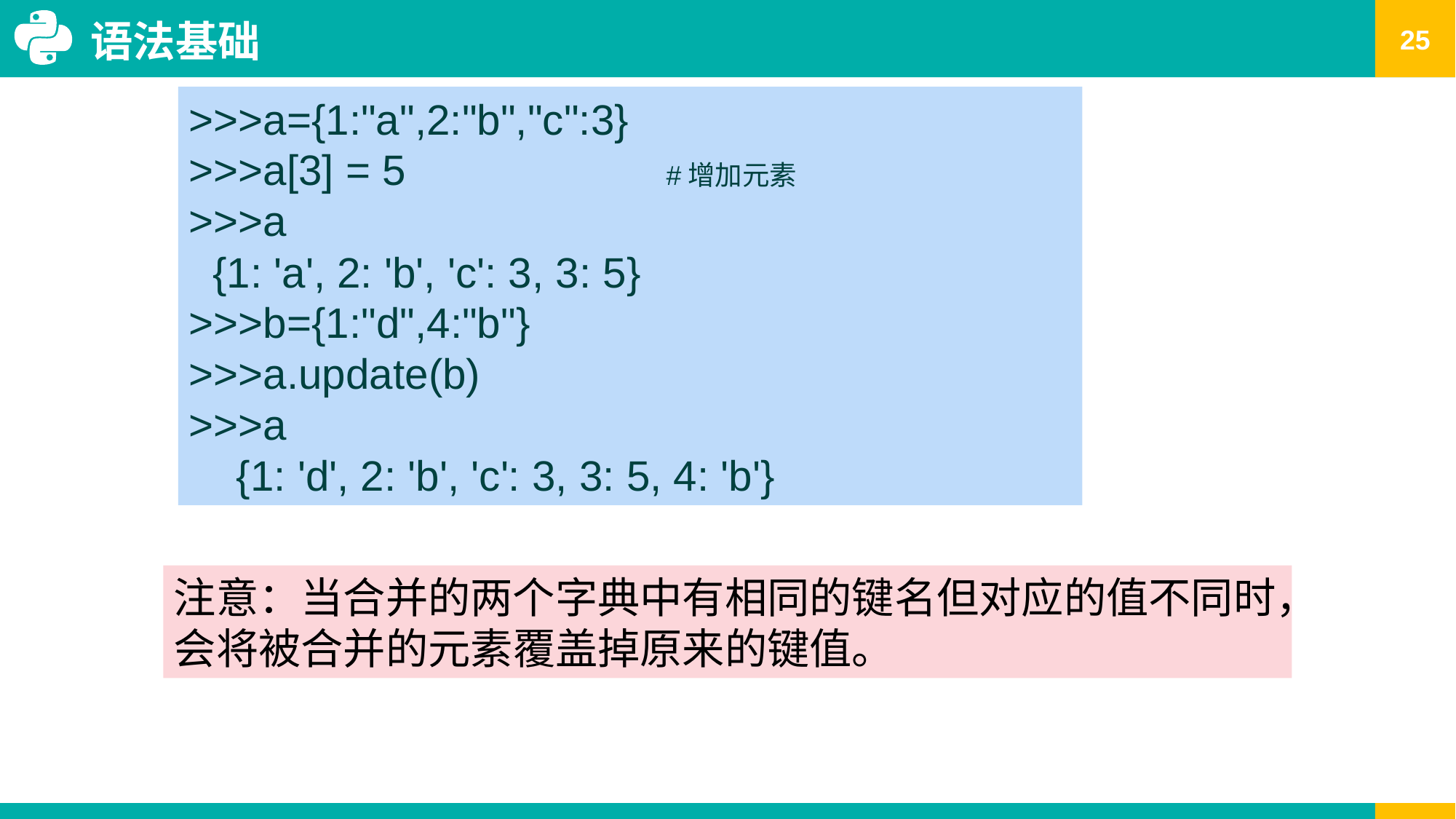

语法基础
>>>a={1:"a",2:"b","c":3}
>>>a[3] = 5                      #增加元素
>>>a
  {1: 'a', 2: 'b', 'c': 3, 3: 5}
>>>b={1:"d",4:"b"}
>>>a.update(b)
>>>a
    {1: 'd', 2: 'b', 'c': 3, 3: 5, 4: 'b'}
注意：当合并的两个字典中有相同的键名但对应的值不同时，会将被合并的元素覆盖掉原来的键值。